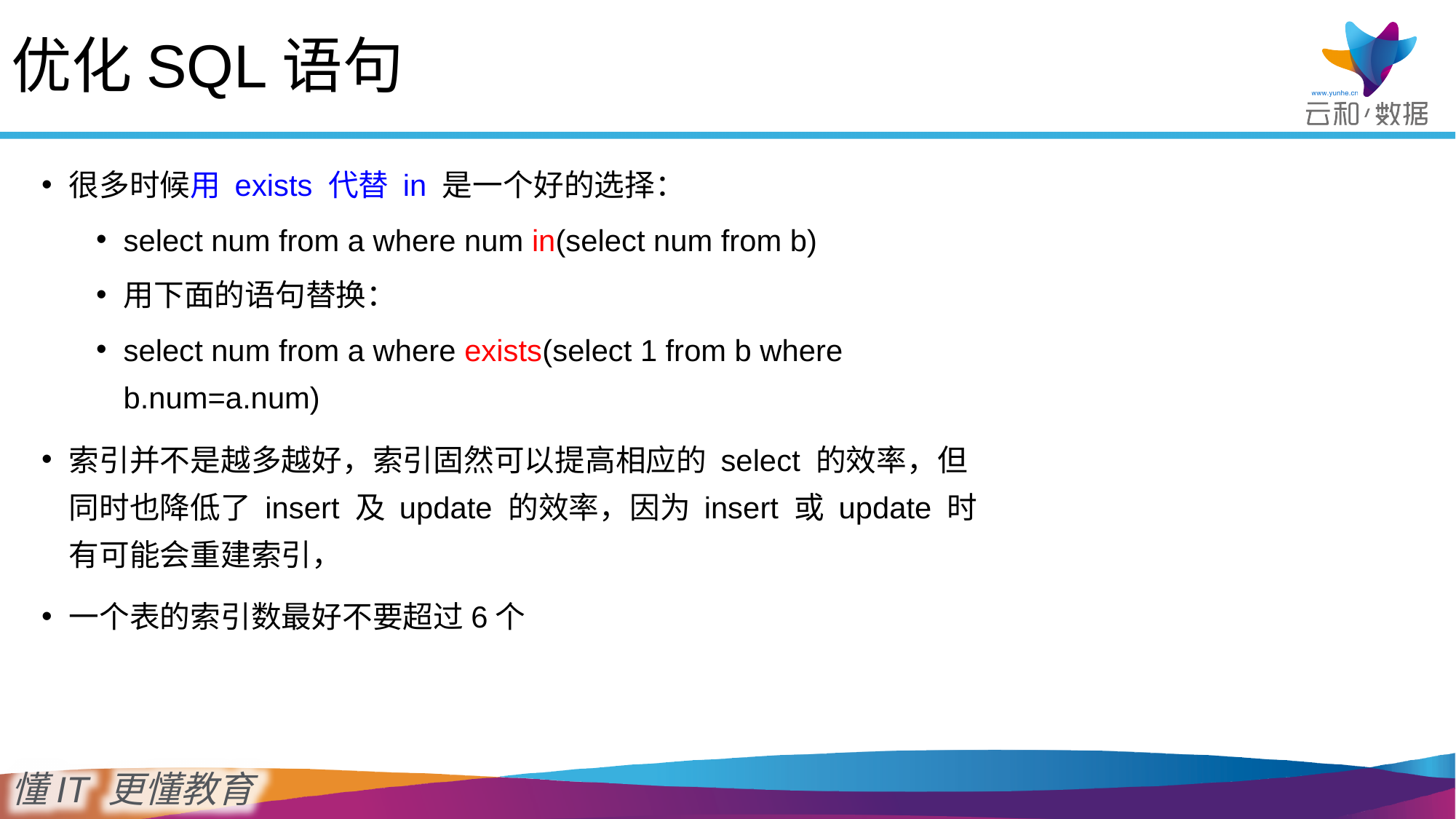

优化SQL语句
很多时候用 exists 代替 in 是一个好的选择：
select num from a where num in(select num from b)
用下面的语句替换：
select num from a where exists(select 1 from b where b.num=a.num)
索引并不是越多越好，索引固然可以提高相应的 select 的效率，但同时也降低了 insert 及 update 的效率，因为 insert 或 update 时有可能会重建索引，
一个表的索引数最好不要超过6个